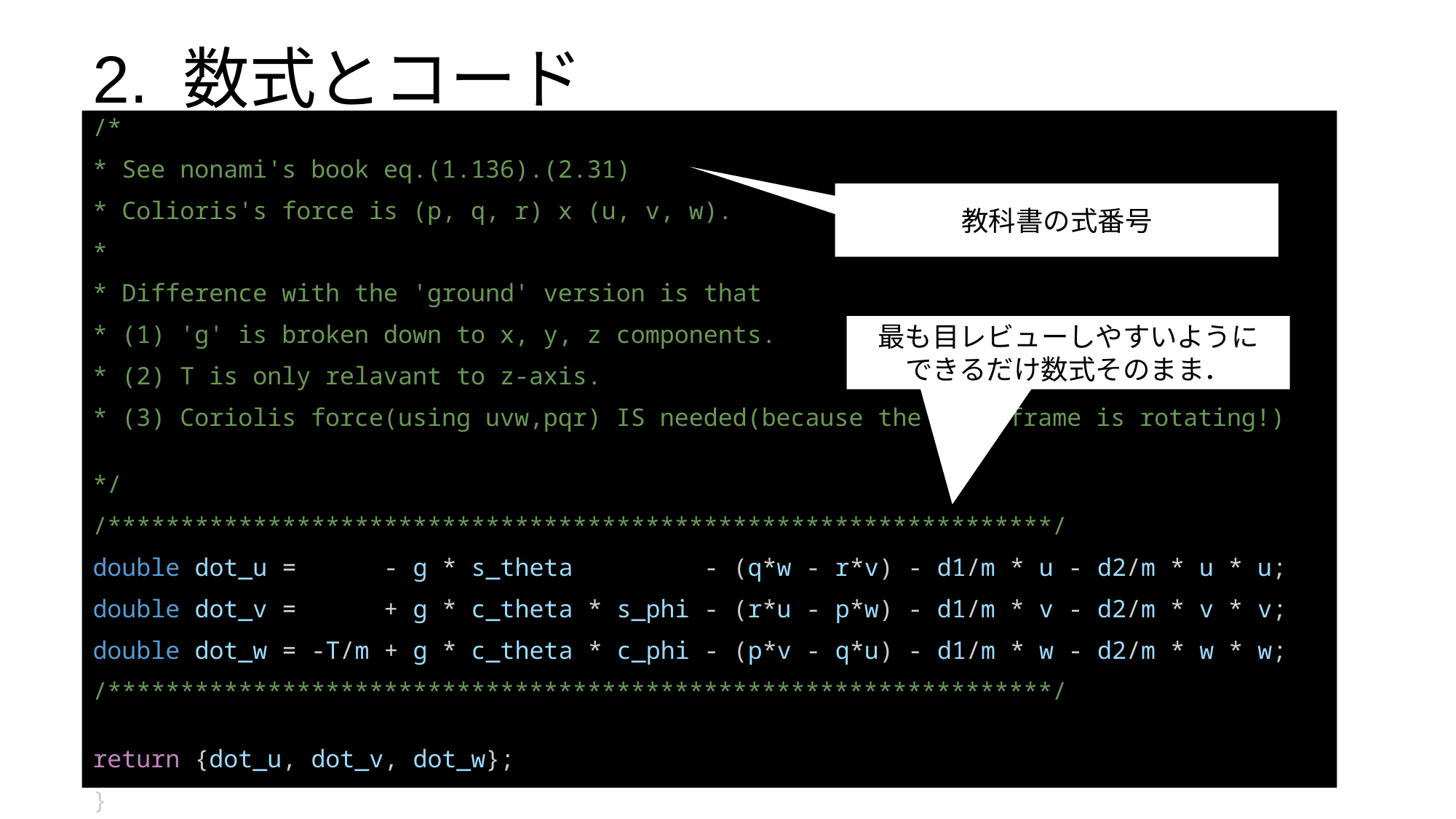

# 2. 数式とコード
/*
* See nonami's book eq.(1.136).(2.31)
* Colioris's force is (p, q, r) x (u, v, w).
*
* Difference with the 'ground' version is that
* (1) 'g' is broken down to x, y, z components.
* (2) T is only relavant to z-axis.
* (3) Coriolis force(using uvw,pqr) IS needed(because the body frame is rotating!)
*/
/*****************************************************************/
double dot_u =      - g * s_theta         - (q*w - r*v) - d1/m * u - d2/m * u * u;
double dot_v =      + g * c_theta * s_phi - (r*u - p*w) - d1/m * v - d2/m * v * v;
double dot_w = -T/m + g * c_theta * c_phi - (p*v - q*u) - d1/m * w - d2/m * w * w;
/*****************************************************************/
return {dot_u, dot_v, dot_w};
}

教科書の式番号
最も目レビューしやすいように
できるだけ数式そのまま．